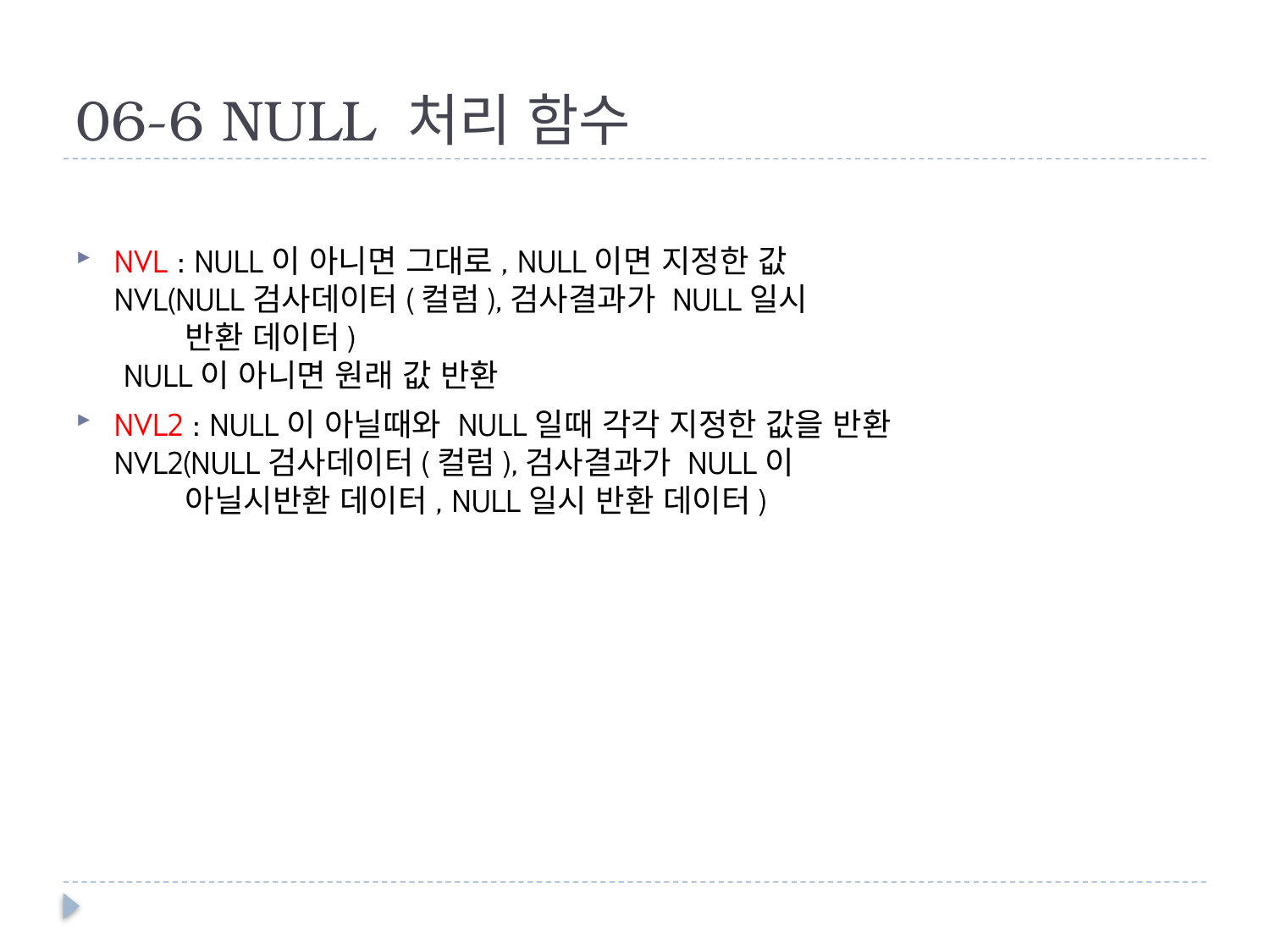

# 06-6 NULL 처리 함수

NVL : NULL이 아니면 그대로, NULL이면 지정한 값
NVL(NULL검사데이터(컬럼),검사결과가 NULL일시
        반환 데이터)
 NULL이 아니면 원래 값 반환
NVL2 : NULL이 아닐때와 NULL일때 각각 지정한 값을 반환
NVL2(NULL검사데이터(컬럼),검사결과가 NULL이
        아닐시반환 데이터, NULL일시 반환 데이터)